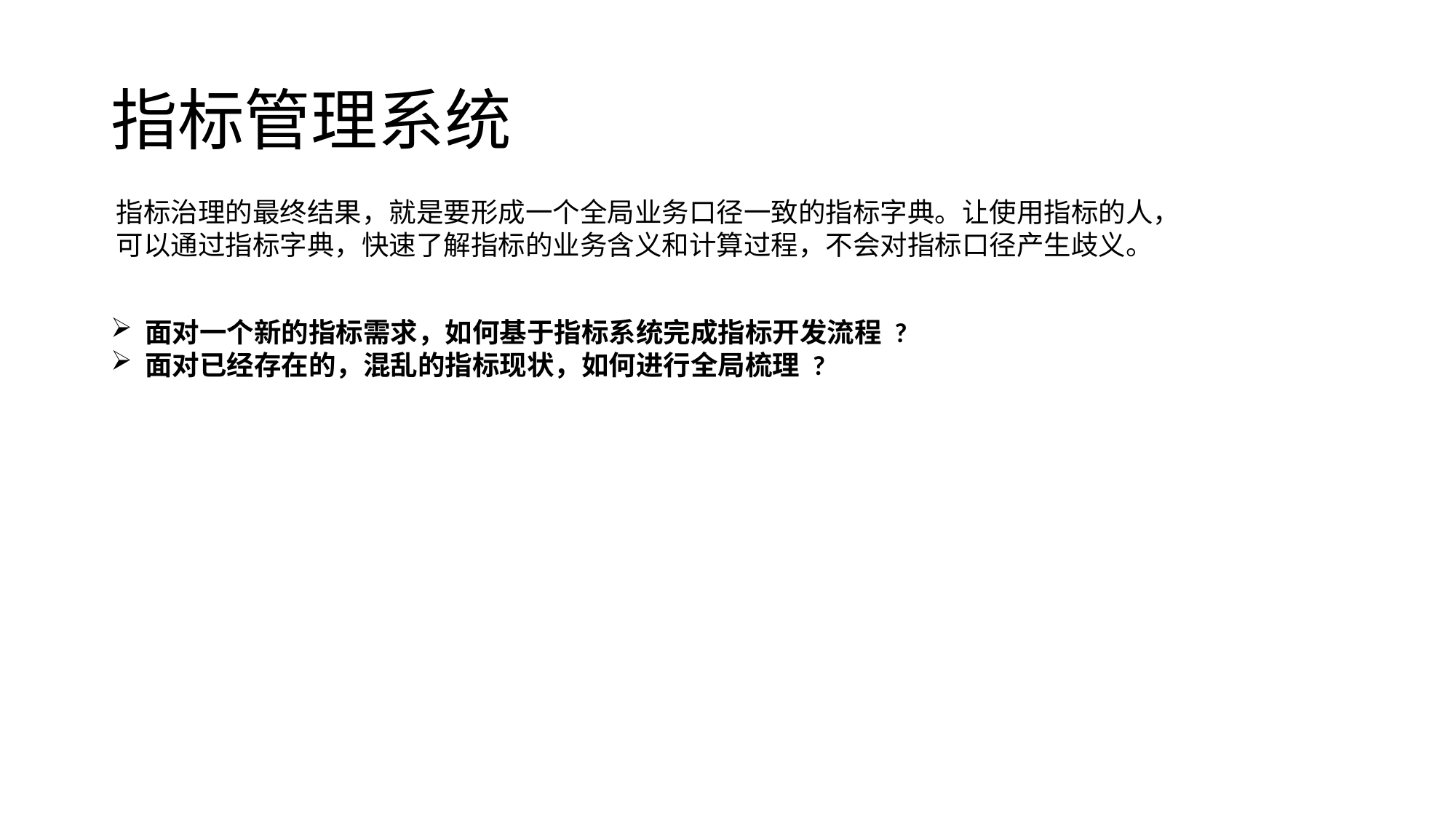

# 指标管理系统
指标治理的最终结果，就是要形成一个全局业务口径一致的指标字典。让使用指标的人，
可以通过指标字典，快速了解指标的业务含义和计算过程，不会对指标口径产生歧义。
面对一个新的指标需求，如何基于指标系统完成指标开发流程 ?
面对已经存在的，混乱的指标现状，如何进行全局梳理 ?